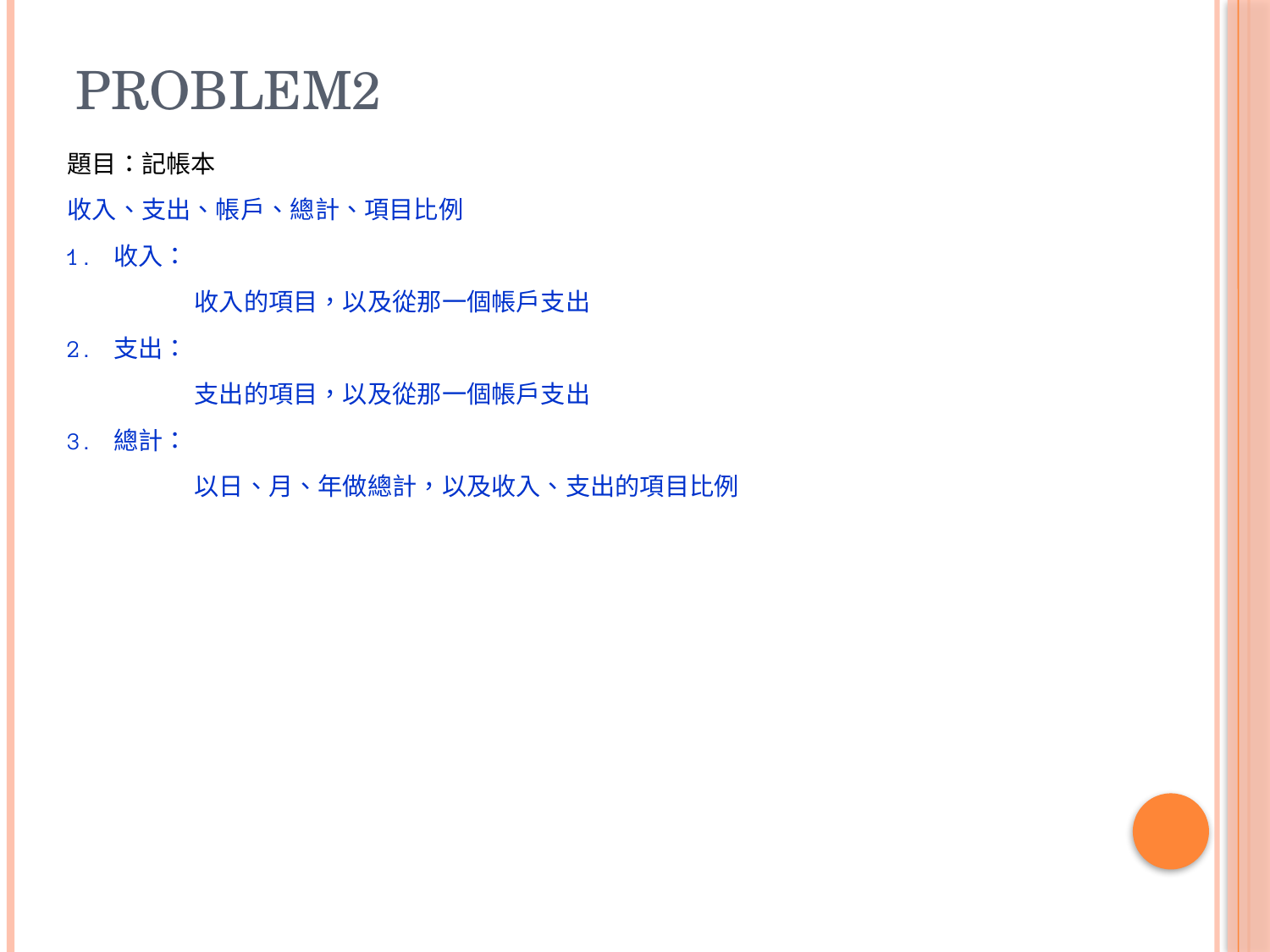

# Problem2
題目：記帳本
收入、支出、帳戶、總計、項目比例
1. 收入：
	收入的項目，以及從那一個帳戶支出
2. 支出：
	支出的項目，以及從那一個帳戶支出
3. 總計：
	以日、月、年做總計，以及收入、支出的項目比例